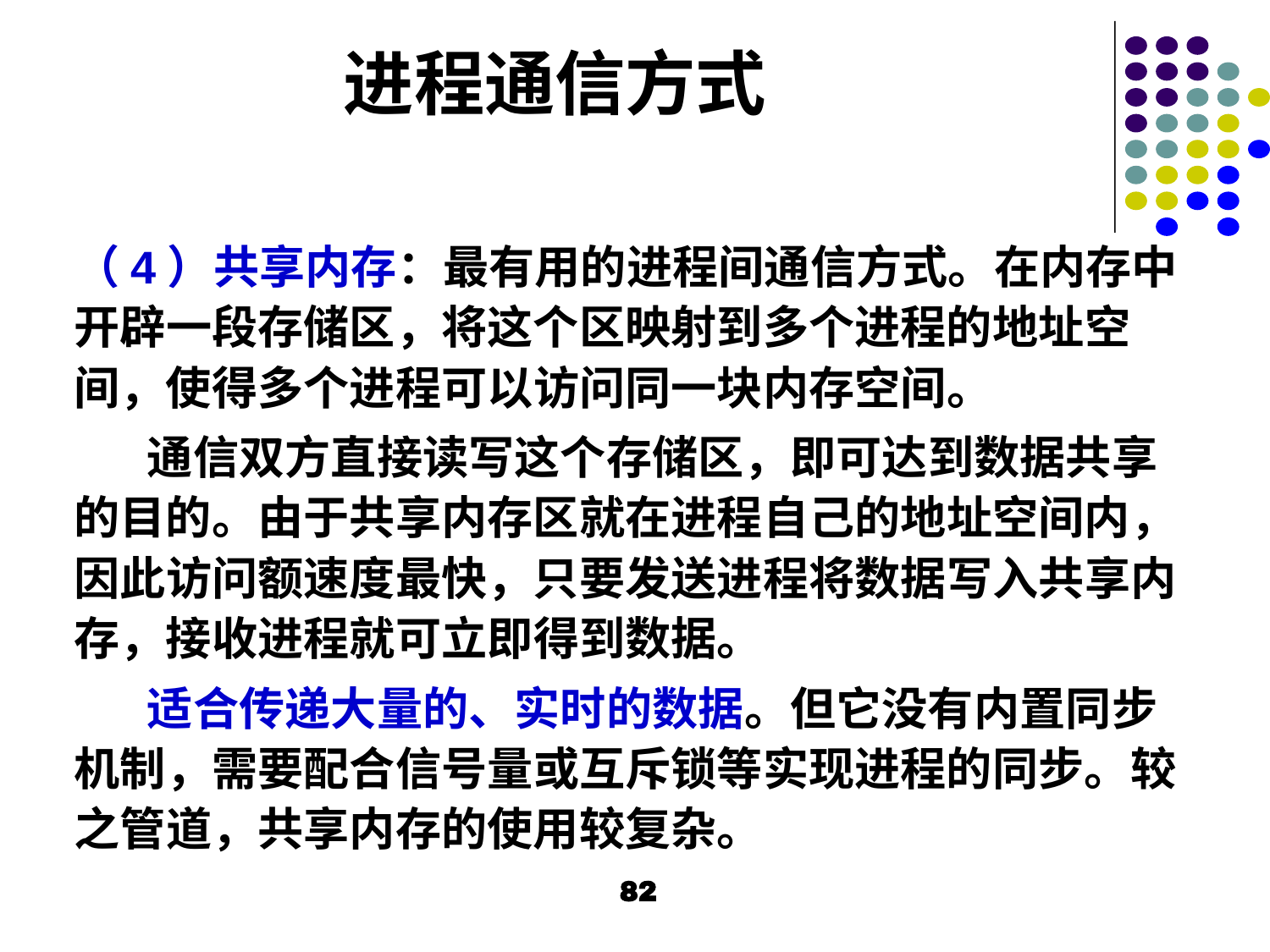

进程通信方式
（4）共享内存：最有用的进程间通信方式。在内存中开辟一段存储区，将这个区映射到多个进程的地址空间，使得多个进程可以访问同一块内存空间。
      通信双方直接读写这个存储区，即可达到数据共享的目的。由于共享内存区就在进程自己的地址空间内，因此访问额速度最快，只要发送进程将数据写入共享内存，接收进程就可立即得到数据。
      适合传递大量的、实时的数据。但它没有内置同步机制，需要配合信号量或互斥锁等实现进程的同步。较之管道，共享内存的使用较复杂。

82